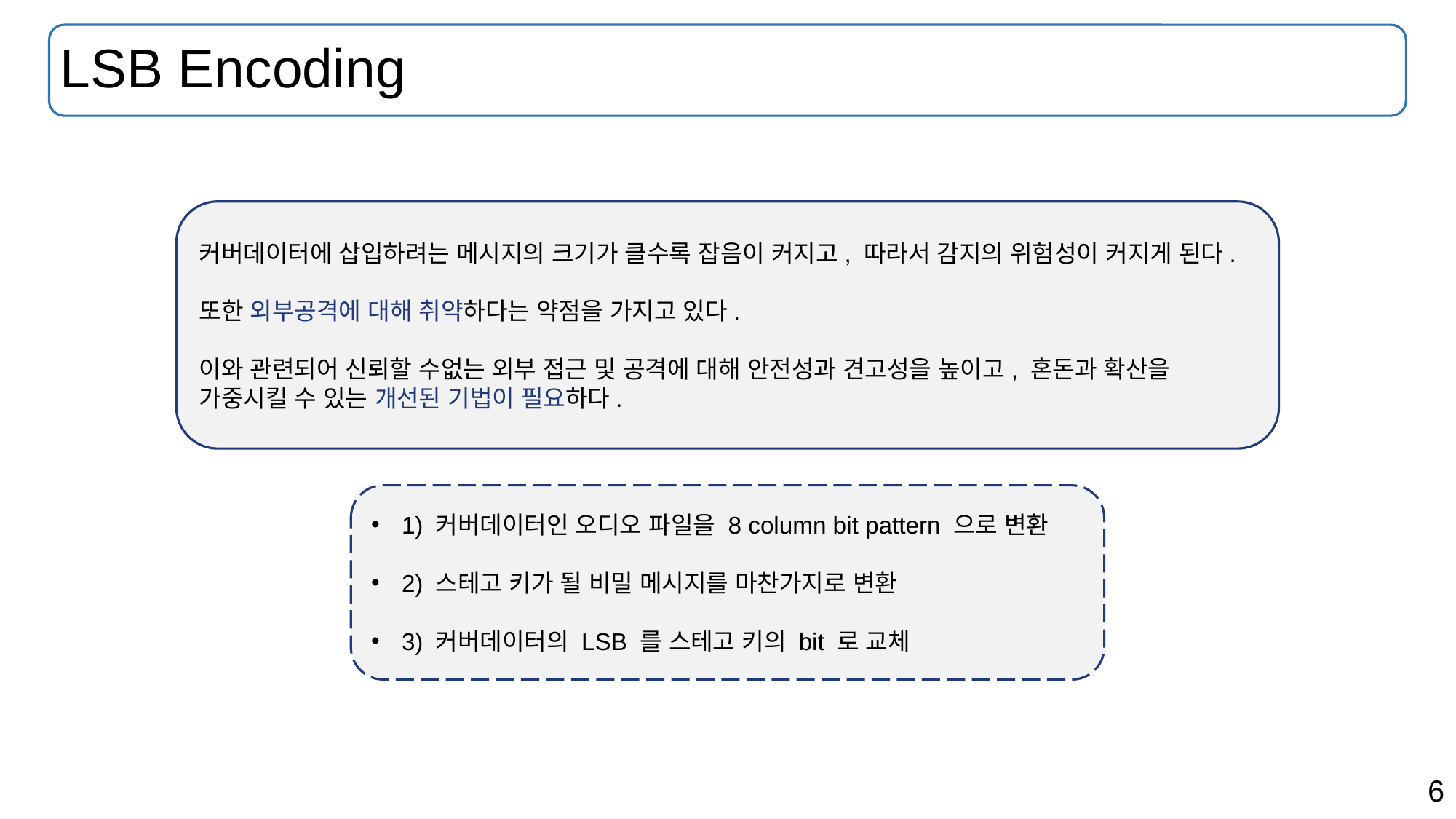

# LSB Encoding
커버데이터에 삽입하려는 메시지의 크기가 클수록 잡음이 커지고, 따라서 감지의 위험성이 커지게 된다.

또한 외부공격에 대해 취약하다는 약점을 가지고 있다.

이와 관련되어 신뢰할 수없는 외부 접근 및 공격에 대해 안전성과 견고성을 높이고, 혼돈과 확산을 가중시킬 수 있는 개선된 기법이 필요하다.
1) 커버데이터인 오디오 파일을 8 column bit pattern 으로 변환

2) 스테고 키가 될 비밀 메시지를 마찬가지로 변환

3) 커버데이터의 LSB 를 스테고 키의 bit 로 교체